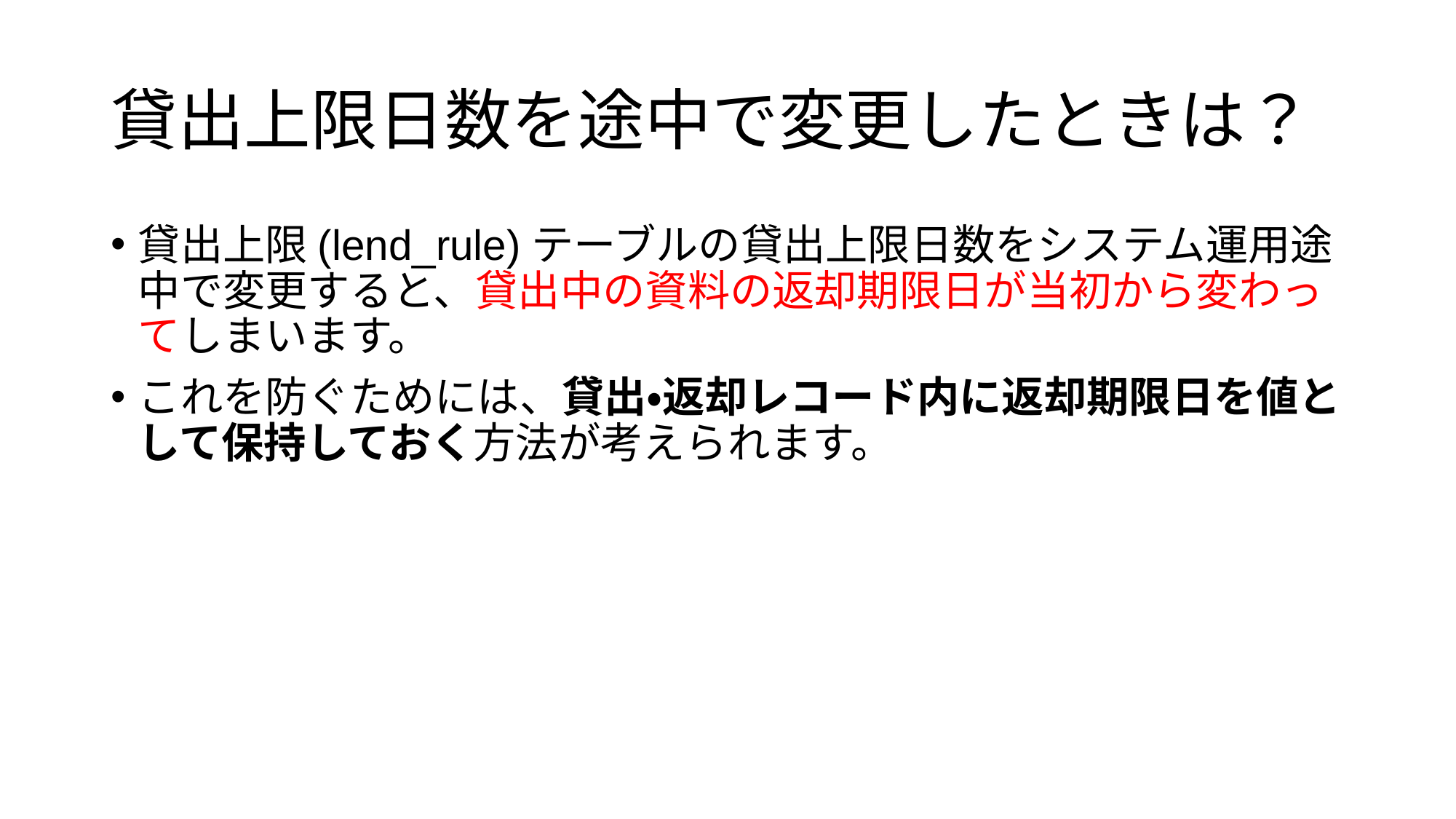

# 貸出上限日数を途中で変更したときは？
貸出上限(lend_rule)テーブルの貸出上限日数をシステム運用途中で変更すると、貸出中の資料の返却期限日が当初から変わってしまいます。
これを防ぐためには、貸出・返却レコード内に返却期限日を値として保持しておく方法が考えられます。